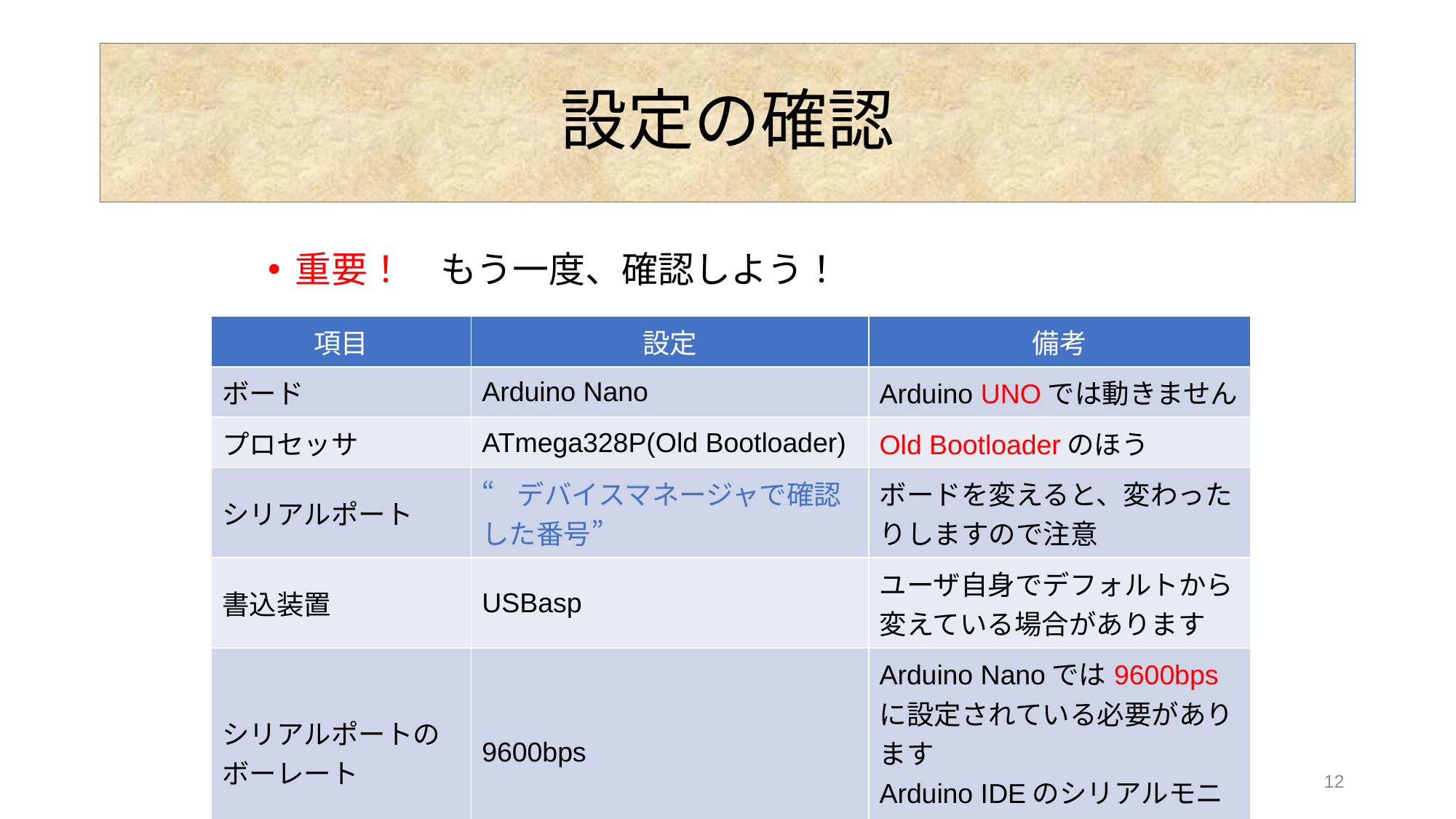

# 設定の確認
重要！　もう一度、確認しよう！
| 項目 | 設定 | 備考 |
| --- | --- | --- |
| ボード | Arduino Nano | Arduino UNOでは動きません |
| プロセッサ | ATmega328P(Old Bootloader) | Old Bootloaderのほう |
| シリアルポート | “デバイスマネージャで確認した番号” | ボードを変えると、変わったりしますので注意 |
| 書込装置 | USBasp | ユーザ自身でデフォルトから変えている場合があります |
| シリアルポートのボーレート | 9600bps | Arduino Nanoでは9600bpsに設定されている必要があります Arduino IDEのシリアルモニタを開いて確認します |
製作・著作：RumiCar開発部
12